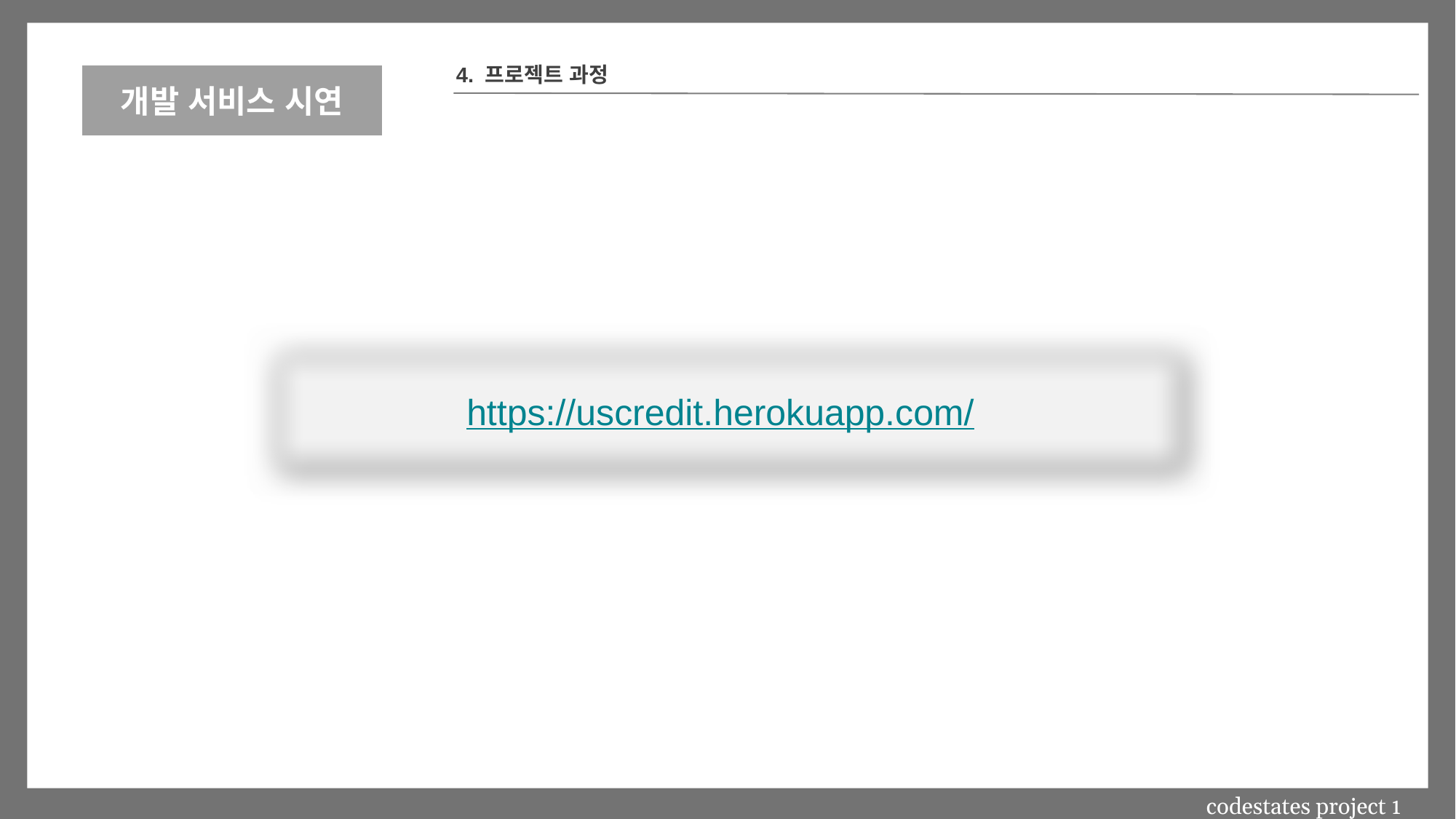

04
 4. 프로젝트 과정
개발 서비스 시연

https://uscredit.herokuapp.com/
codestates project 1